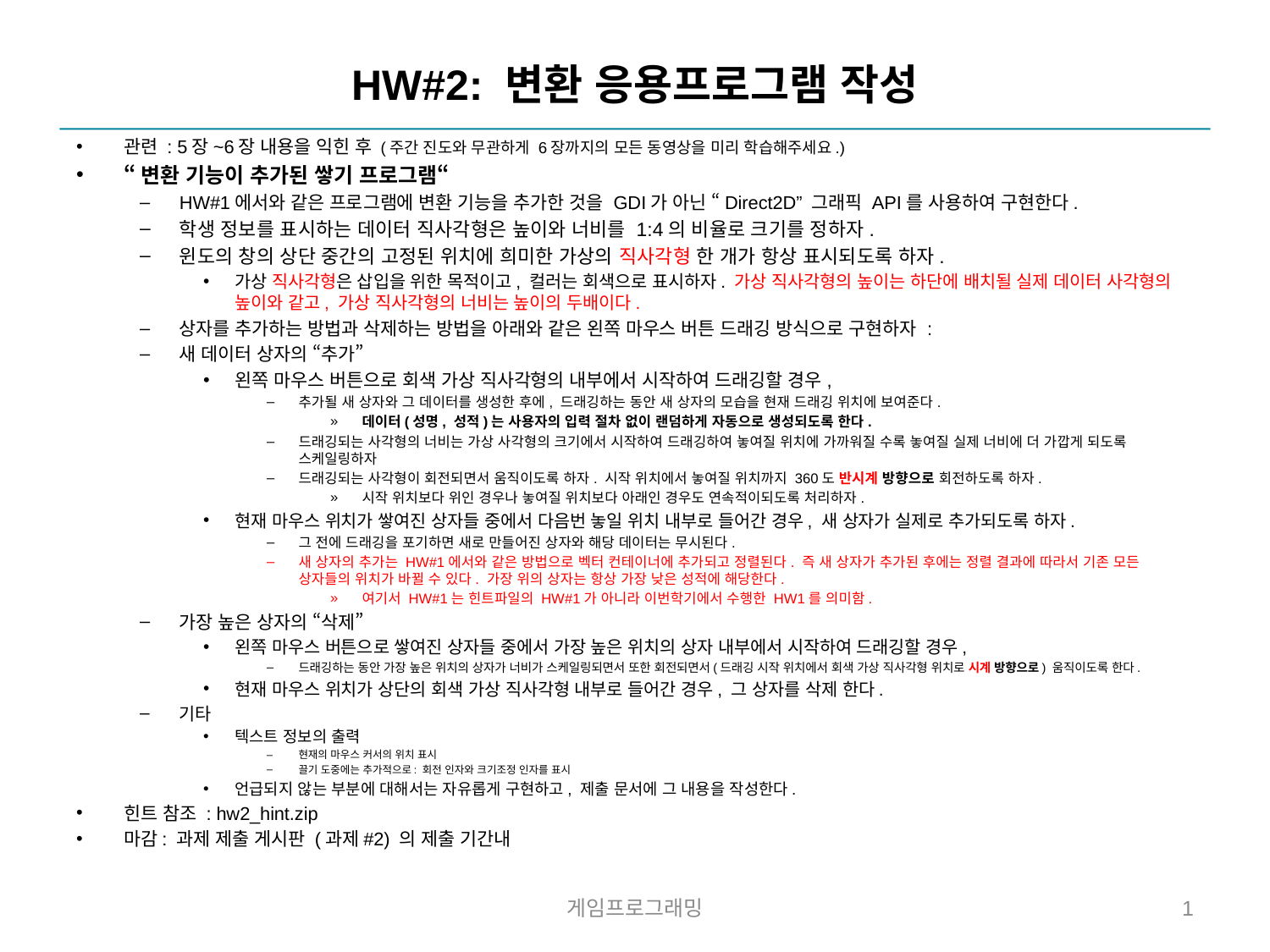

# HW#2: 변환 응용프로그램 작성
관련 : 5장~6장 내용을 익힌 후 (주간 진도와 무관하게 6장까지의 모든 동영상을 미리 학습해주세요.)
“변환 기능이 추가된 쌓기 프로그램“
HW#1에서와 같은 프로그램에 변환 기능을 추가한 것을 GDI가 아닌 “Direct2D” 그래픽 API를 사용하여 구현한다.
학생 정보를 표시하는 데이터 직사각형은 높이와 너비를 1:4의 비율로 크기를 정하자.
윈도의 창의 상단 중간의 고정된 위치에 희미한 가상의 직사각형 한 개가 항상 표시되도록 하자.
가상 직사각형은 삽입을 위한 목적이고, 컬러는 회색으로 표시하자. 가상 직사각형의 높이는 하단에 배치될 실제 데이터 사각형의 높이와 같고, 가상 직사각형의 너비는 높이의 두배이다.
상자를 추가하는 방법과 삭제하는 방법을 아래와 같은 왼쪽 마우스 버튼 드래깅 방식으로 구현하자 :
새 데이터 상자의 “추가”
왼쪽 마우스 버튼으로 회색 가상 직사각형의 내부에서 시작하여 드래깅할 경우,
추가될 새 상자와 그 데이터를 생성한 후에, 드래깅하는 동안 새 상자의 모습을 현재 드래깅 위치에 보여준다.
데이터(성명, 성적)는 사용자의 입력 절차 없이 랜덤하게 자동으로 생성되도록 한다.
드래깅되는 사각형의 너비는 가상 사각형의 크기에서 시작하여 드래깅하여 놓여질 위치에 가까워질 수록 놓여질 실제 너비에 더 가깝게 되도록 스케일링하자
드래깅되는 사각형이 회전되면서 움직이도록 하자. 시작 위치에서 놓여질 위치까지 360도 반시계 방향으로 회전하도록 하자.
시작 위치보다 위인 경우나 놓여질 위치보다 아래인 경우도 연속적이되도록 처리하자.
현재 마우스 위치가 쌓여진 상자들 중에서 다음번 놓일 위치 내부로 들어간 경우, 새 상자가 실제로 추가되도록 하자.
그 전에 드래깅을 포기하면 새로 만들어진 상자와 해당 데이터는 무시된다.
새 상자의 추가는 HW#1에서와 같은 방법으로 벡터 컨테이너에 추가되고 정렬된다. 즉 새 상자가 추가된 후에는 정렬 결과에 따라서 기존 모든 상자들의 위치가 바뀔 수 있다. 가장 위의 상자는 항상 가장 낮은 성적에 해당한다.
여기서 HW#1는 힌트파일의 HW#1가 아니라 이번학기에서 수행한 HW1를 의미함.
가장 높은 상자의 “삭제”
왼쪽 마우스 버튼으로 쌓여진 상자들 중에서 가장 높은 위치의 상자 내부에서 시작하여 드래깅할 경우,
드래깅하는 동안 가장 높은 위치의 상자가 너비가 스케일링되면서 또한 회전되면서(드래깅 시작 위치에서 회색 가상 직사각형 위치로 시계 방향으로) 움직이도록 한다.
현재 마우스 위치가 상단의 회색 가상 직사각형 내부로 들어간 경우, 그 상자를 삭제 한다.
기타
텍스트 정보의 출력
현재의 마우스 커서의 위치 표시
끌기 도중에는 추가적으로: 회전 인자와 크기조정 인자를 표시
언급되지 않는 부분에 대해서는 자유롭게 구현하고, 제출 문서에 그 내용을 작성한다.
힌트 참조 : hw2_hint.zip
마감: 과제 제출 게시판 (과제#2) 의 제출 기간내
게임프로그래밍
1